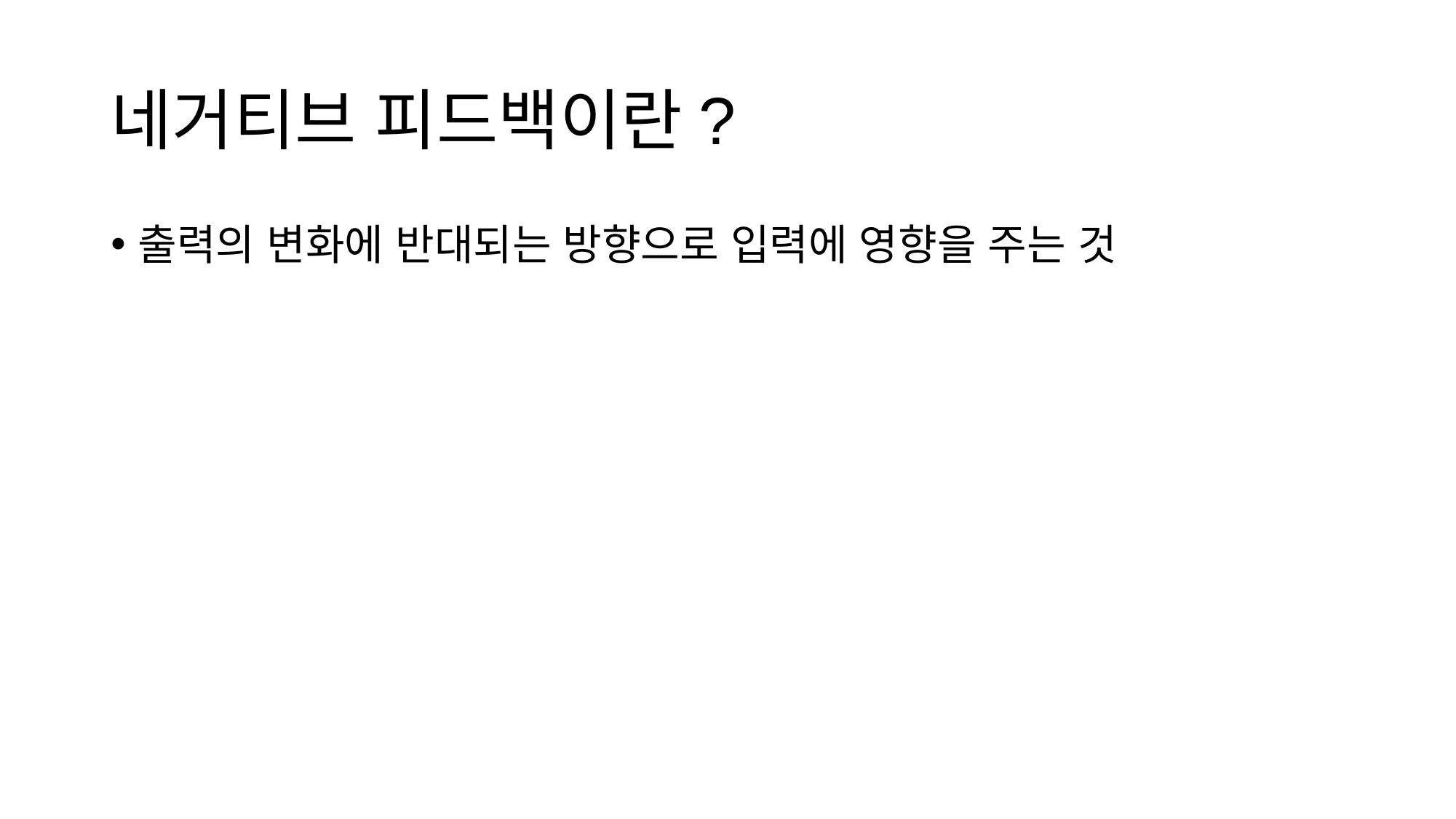

# 네거티브 피드백이란?
출력의 변화에 반대되는 방향으로 입력에 영향을 주는 것